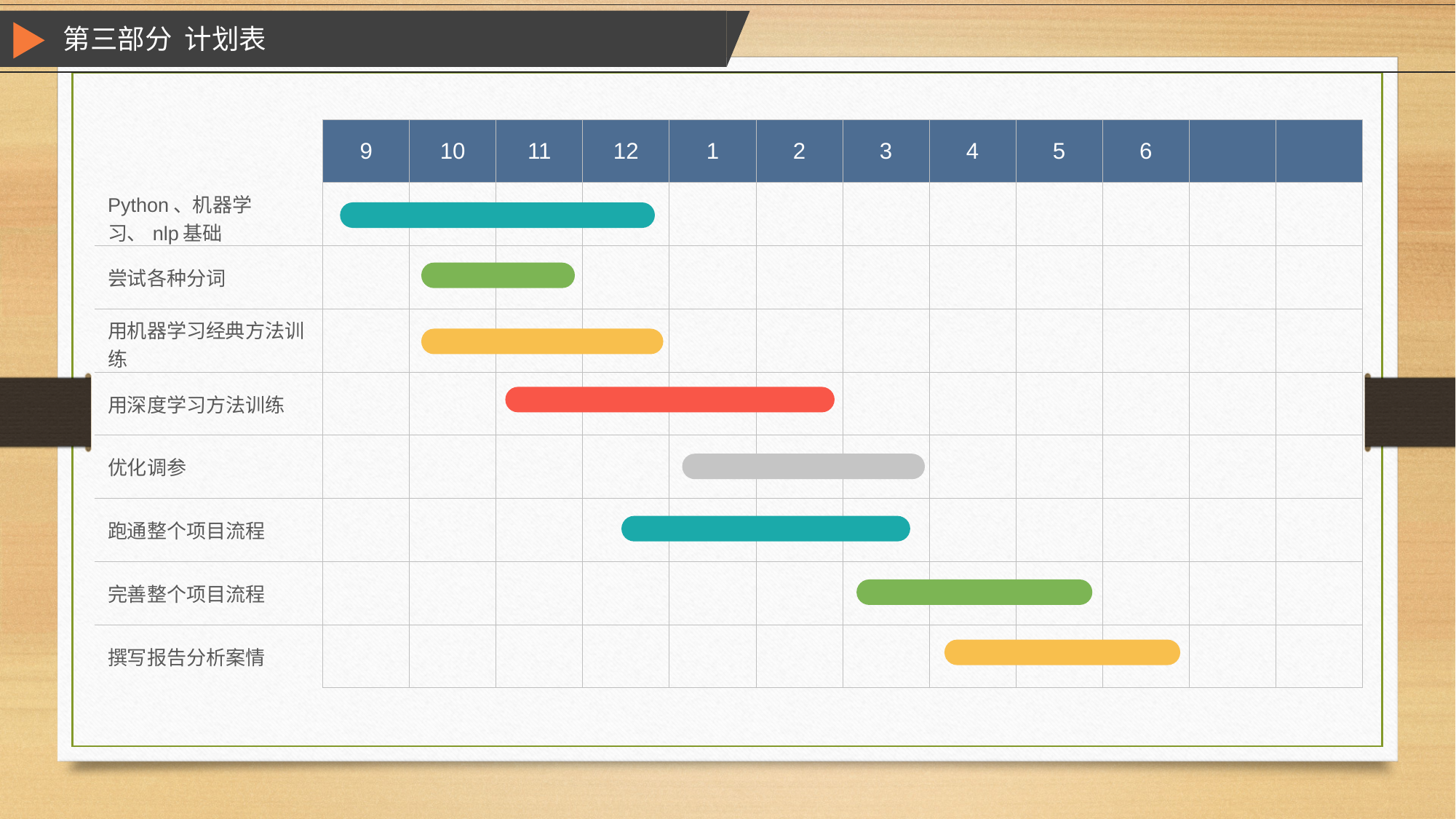

第三部分  计划表

|  | 9 | 10 | 11 | 12 | 1 | 2 | 3 | 4 | 5 | 6 |  |  |
| --- | --- | --- | --- | --- | --- | --- | --- | --- | --- | --- | --- | --- |
| Python、机器学习、nlp基础 |  |  |  |  |  |  |  |  |  |  |  |  |
| 尝试各种分词 |  |  |  |  |  |  |  |  |  |  |  |  |
| 用机器学习经典方法训练 |  |  |  |  |  |  |  |  |  |  |  |  |
| 用深度学习方法训练 |  |  |  |  |  |  |  |  |  |  |  |  |
| 优化调参 |  |  |  |  |  |  |  |  |  |  |  |  |
| 跑通整个项目流程 |  |  |  |  |  |  |  |  |  |  |  |  |
| 完善整个项目流程 |  |  |  |  |  |  |  |  |  |  |  |  |
| 撰写报告分析案情 |  |  |  |  |  |  |  |  |  |  |  |  |